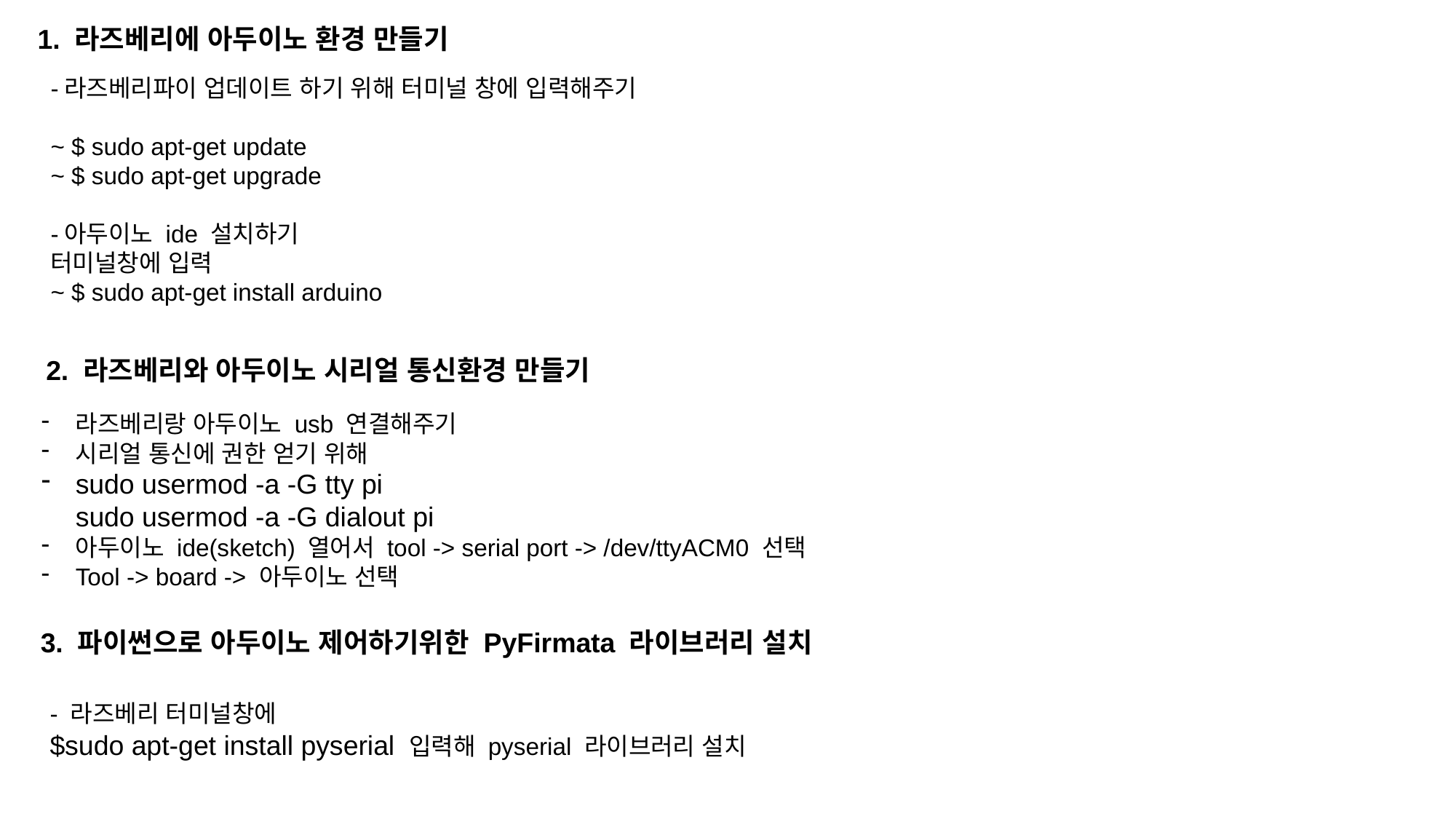

1. 라즈베리에 아두이노 환경 만들기
-라즈베리파이 업데이트 하기 위해 터미널 창에 입력해주기

~ $ sudo apt-get update
~ $ sudo apt-get upgrade

-아두이노 ide 설치하기
터미널창에 입력
~ $ sudo apt-get install arduino

2. 라즈베리와 아두이노 시리얼 통신환경 만들기
라즈베리랑 아두이노 usb 연결해주기
시리얼 통신에 권한 얻기 위해
sudo usermod -a -G tty pi
sudo usermod -a -G dialout pi
아두이노 ide(sketch) 열어서 tool -> serial port -> /dev/ttyACM0 선택
Tool -> board -> 아두이노 선택
3. 파이썬으로 아두이노 제어하기위한 PyFirmata 라이브러리 설치
- 라즈베리 터미널창에
$sudo apt-get install pyserial 입력해 pyserial 라이브러리 설치